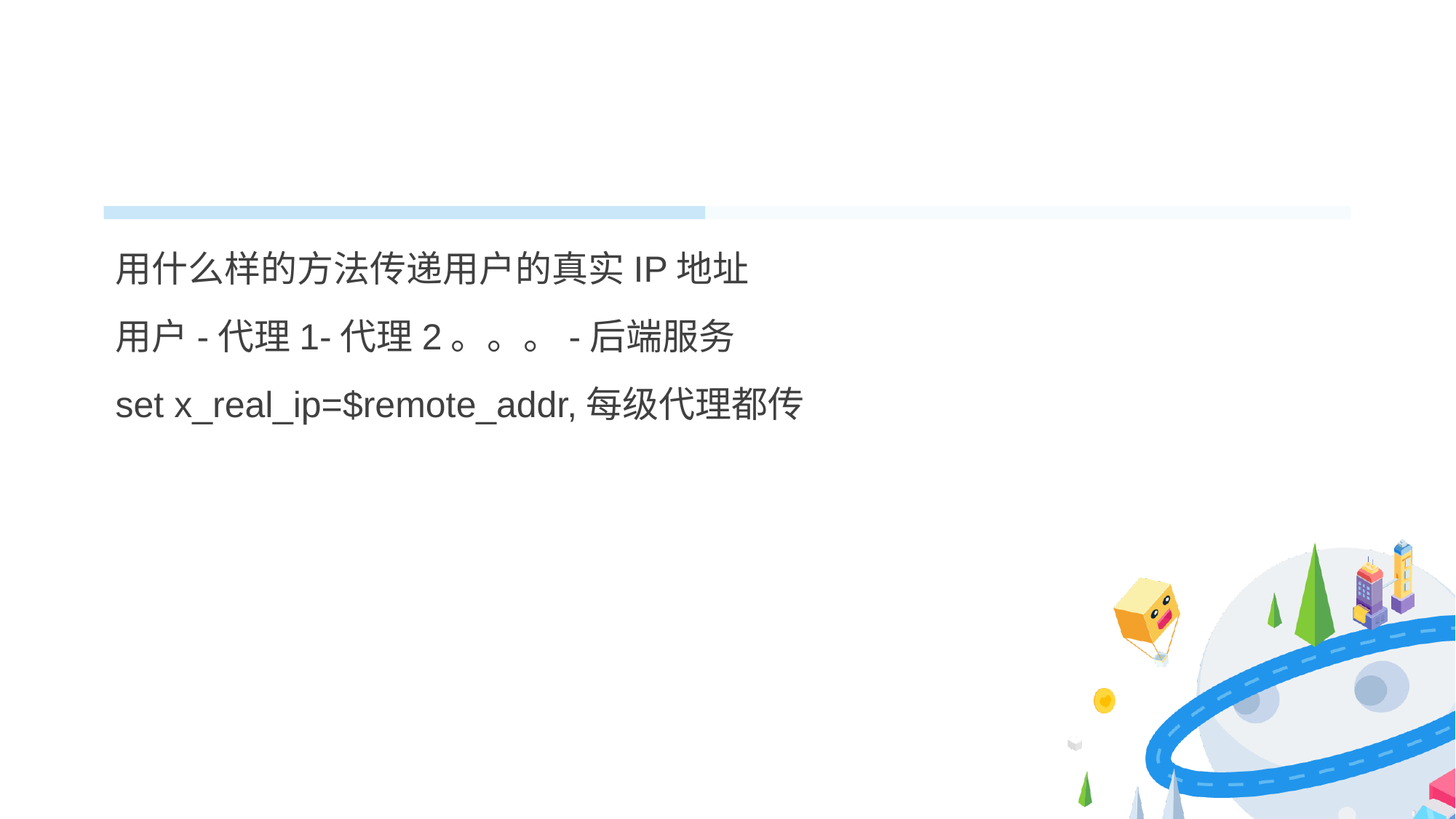

#
用什么样的方法传递用户的真实IP地址
用户-代理1-代理2。。。-后端服务
set x_real_ip=$remote_addr,每级代理都传